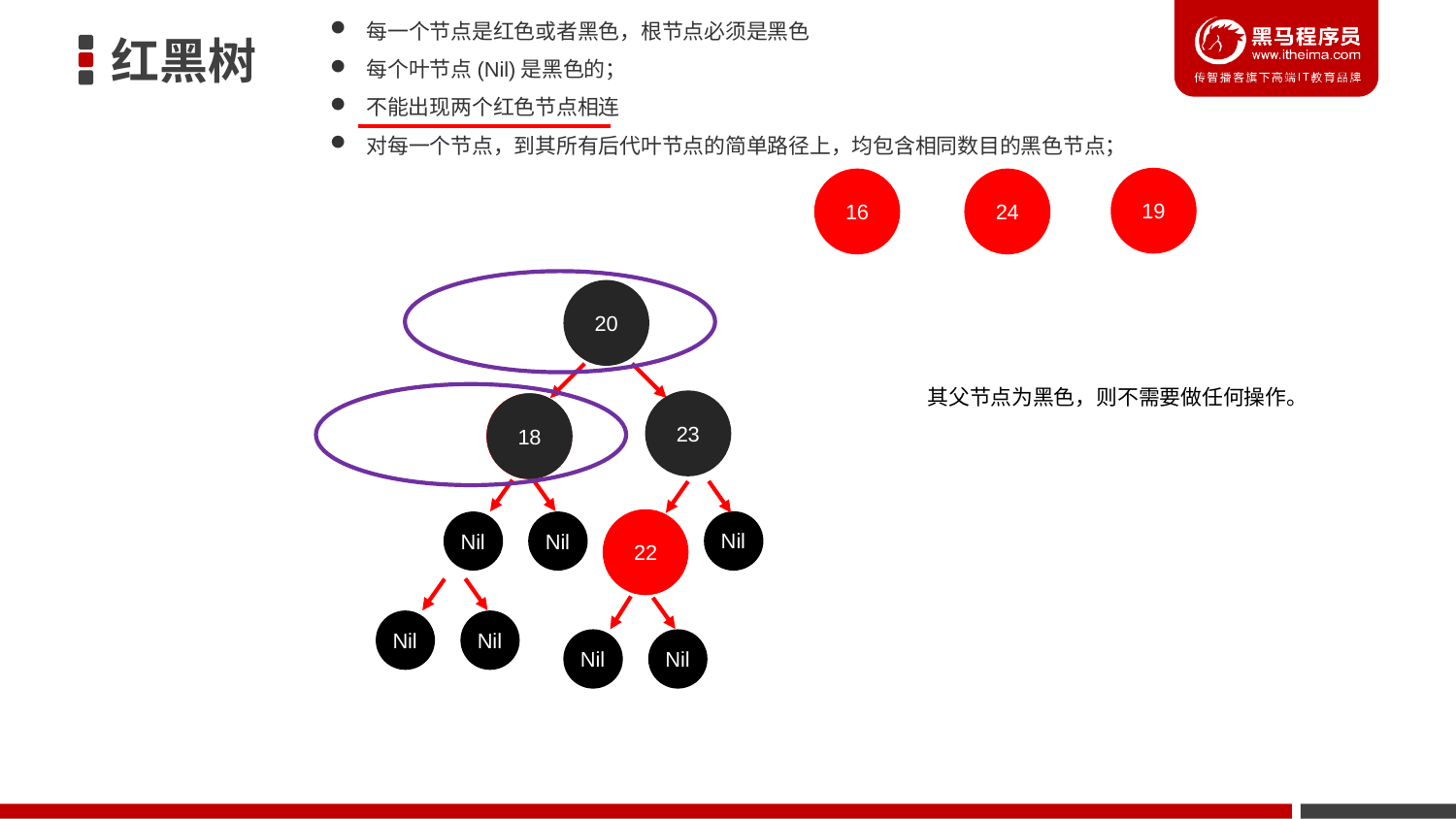

每一个节点是红色或者黑色，根节点必须是黑色
每个叶节点(Nil)是黑色的；
不能出现两个红色节点相连
对每一个节点，到其所有后代叶节点的简单路径上，均包含相同数目的黑色节点；
红黑树
19
16
24

20
其父节点为黑色，则不需要做任何操作。

23
18
18
22

Nil

Nil

Nil

Nil

Nil

Nil

Nil